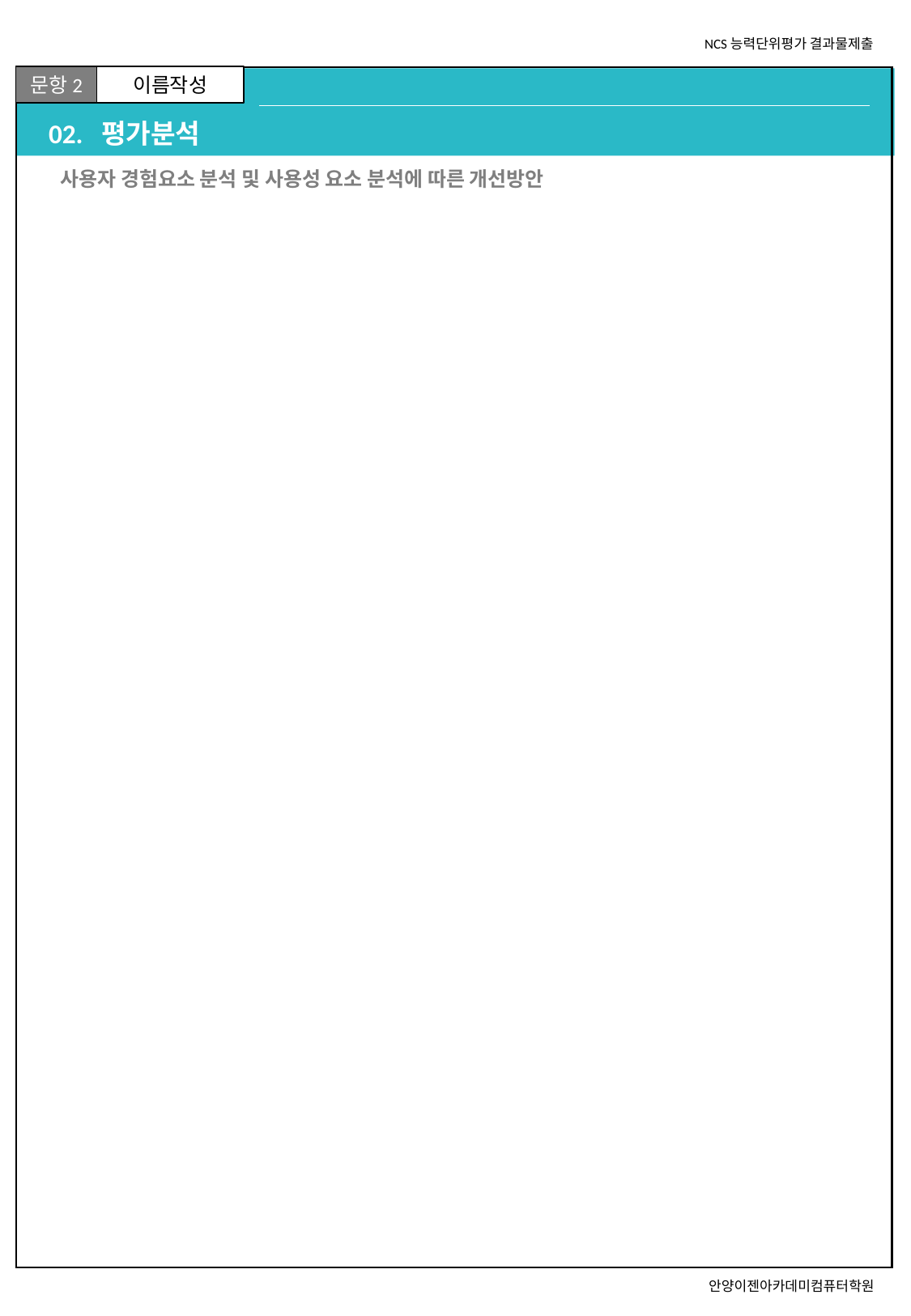

# 02.  평가분석
사용자 경험요소 분석 및 사용성 요소 분석에 따른 개선방안